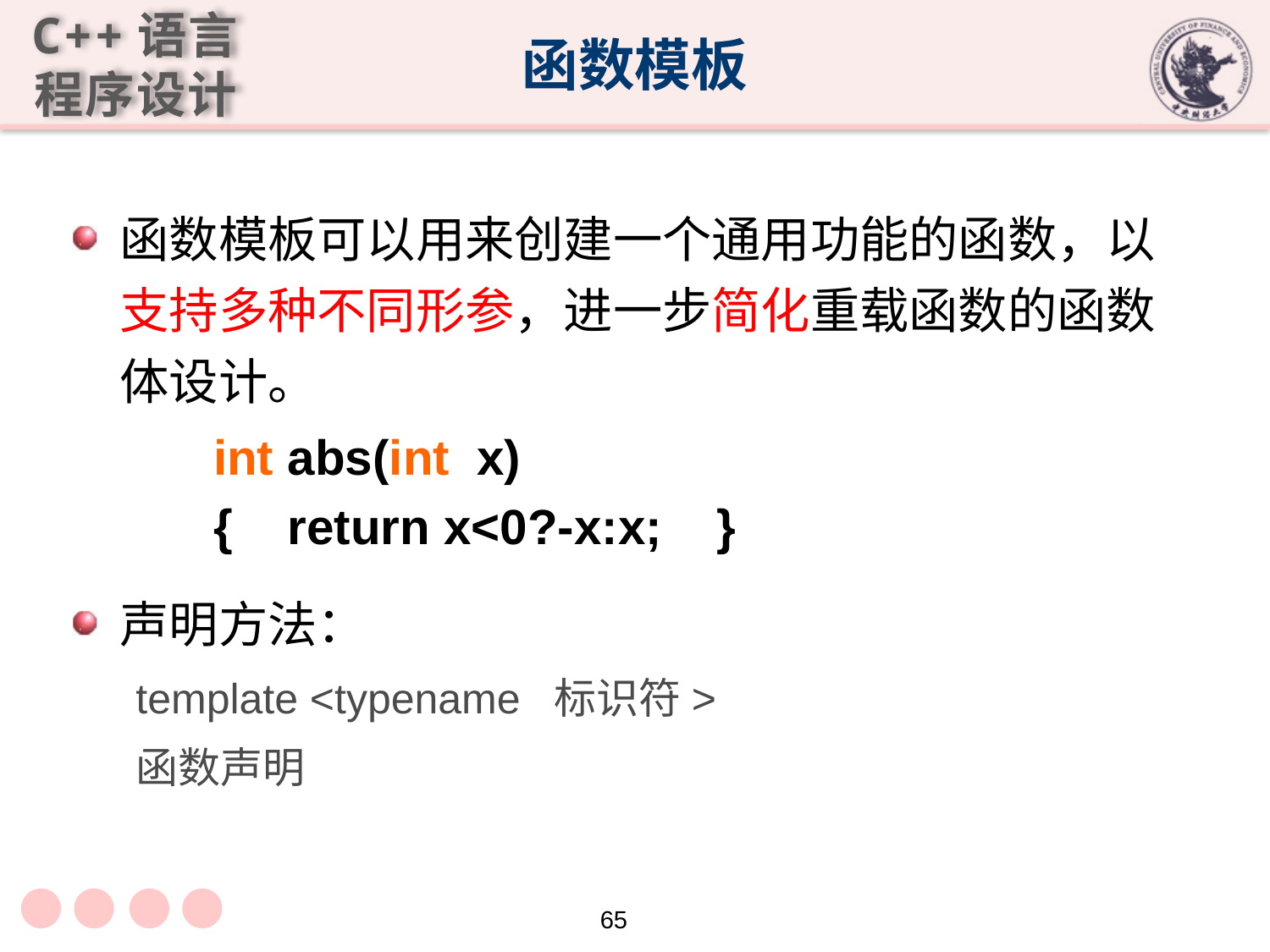

# 函数模板
函数模板可以用来创建一个通用功能的函数，以支持多种不同形参，进一步简化重载函数的函数体设计。

声明方法：
template <typename  标识符>
函数声明
int abs(int  x)
{    return x<0?-x:x;    }
65